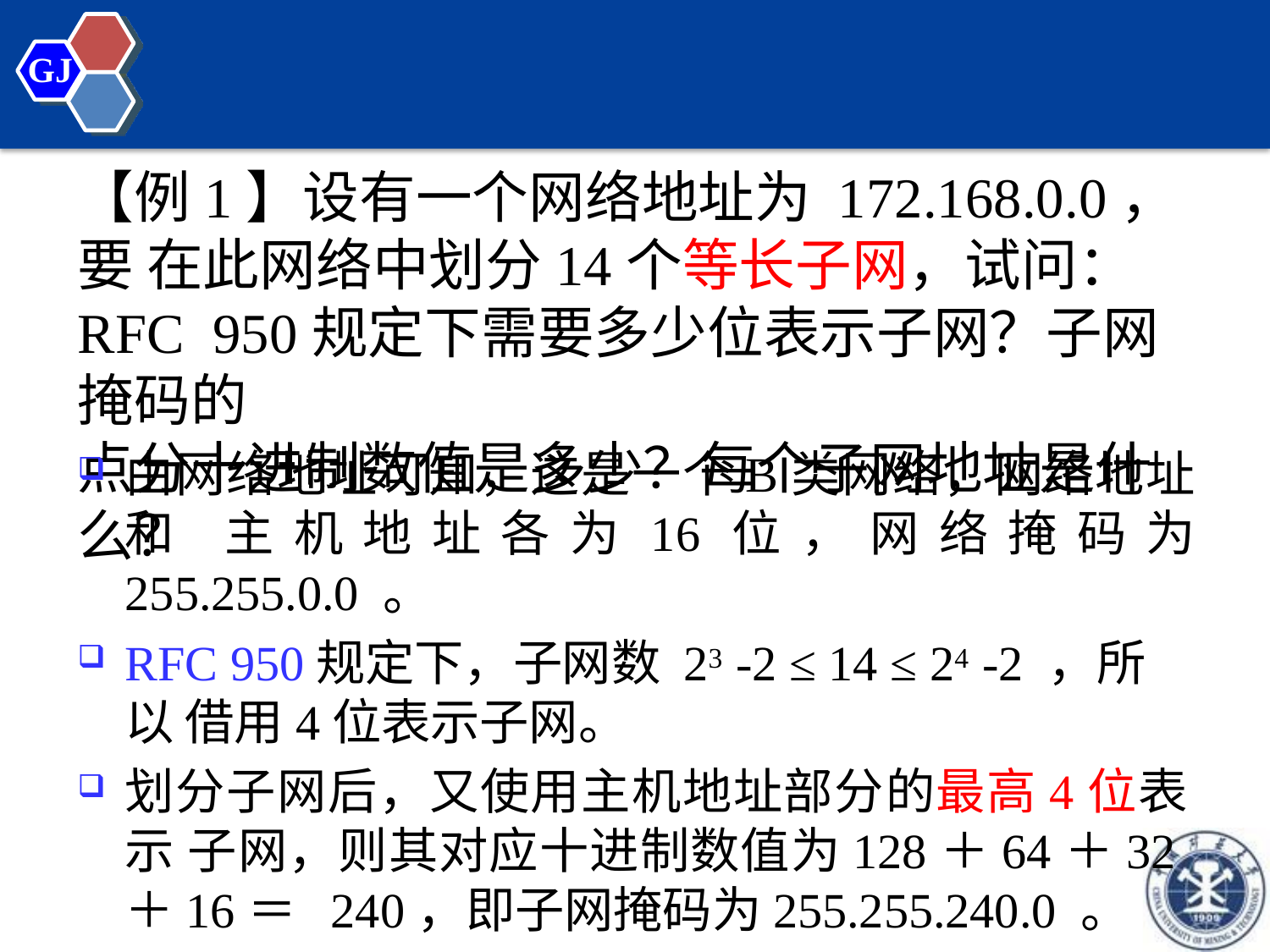

GJ
# 【例1】设有一个网络地址为 172.168.0.0，要 在此网络中划分14个等长子网，试问：RFC  950规定下需要多少位表示子网？子网掩码的
点分十进制数值是多少？每个子网地址是什么？
由网络地址可知，这是一个B类网络，网络地址和 主机地址各为16位，网络掩码为 255.255.0.0 。
RFC 950规定下，子网数 23 -2 ≤ 14 ≤ 24 -2 ，所以 借用4位表示子网。
划分子网后，又使用主机地址部分的最高4位表示 子网，则其对应十进制数值为128＋64＋32＋16＝  240，即子网掩码为255.255.240.0 。